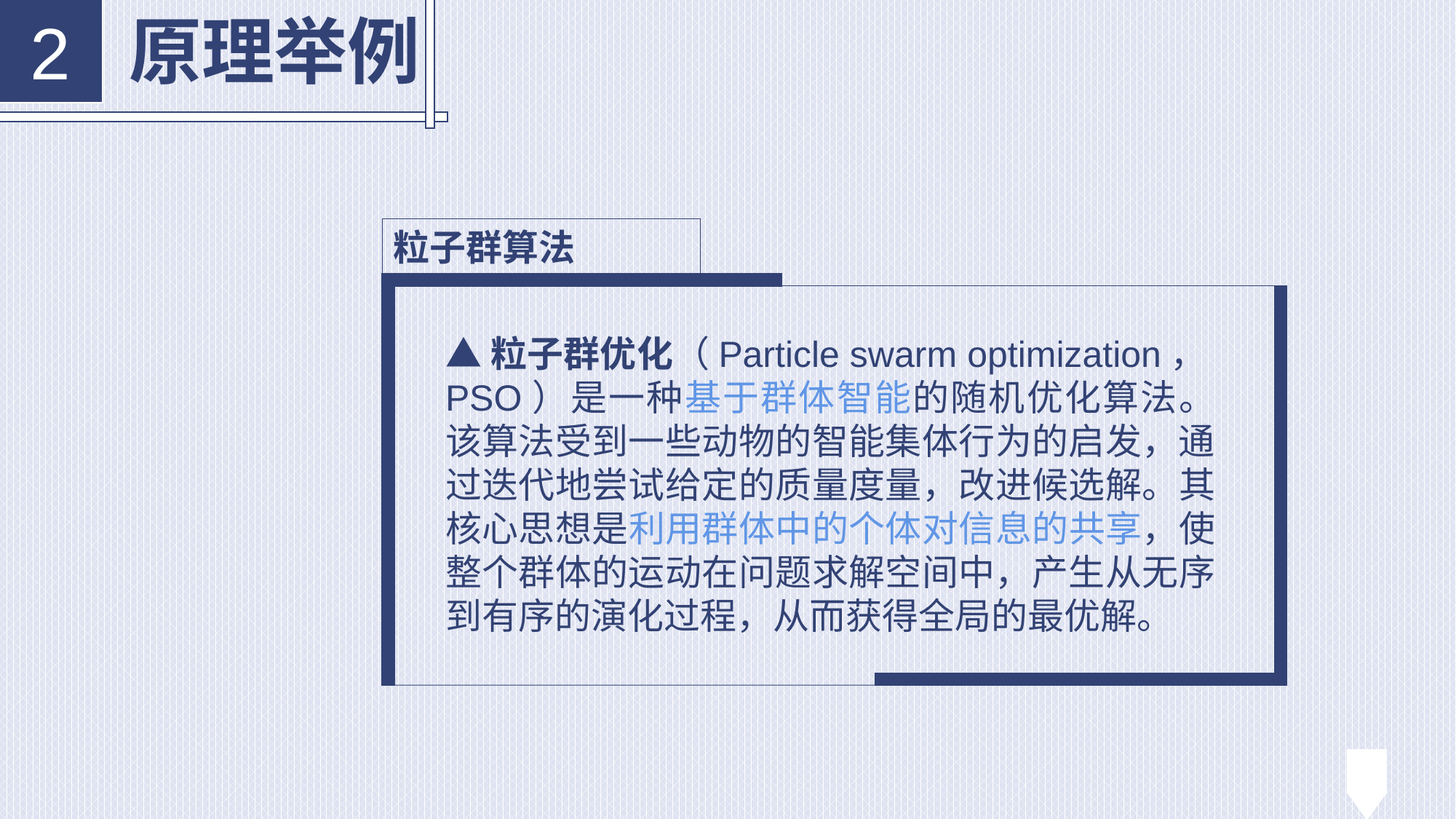

原理举例

2

粒子群算法

▲粒子群优化（Particle swarm optimization，PSO）是一种基于群体智能的随机优化算法。该算法受到一些动物的智能集体行为的启发，通过迭代地尝试给定的质量度量，改进候选解。其核心思想是利用群体中的个体对信息的共享，使整个群体的运动在问题求解空间中，产生从无序到有序的演化过程，从而获得全局的最优解。

22